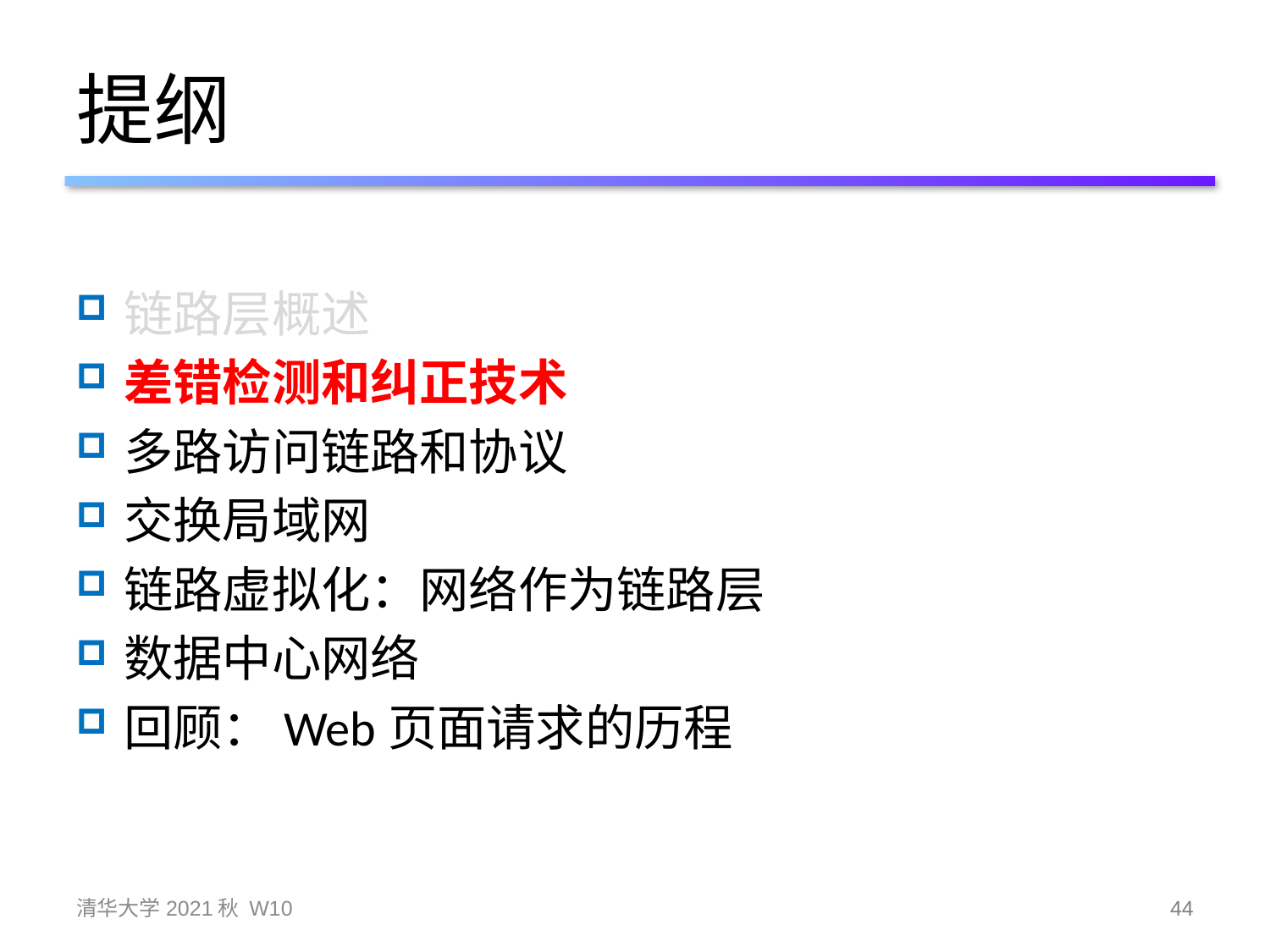

# 提纲
链路层概述
差错检测和纠正技术
多路访问链路和协议
交换局域网
链路虚拟化：网络作为链路层
数据中心网络
回顾：Web页面请求的历程
清华大学2021秋 W10
44